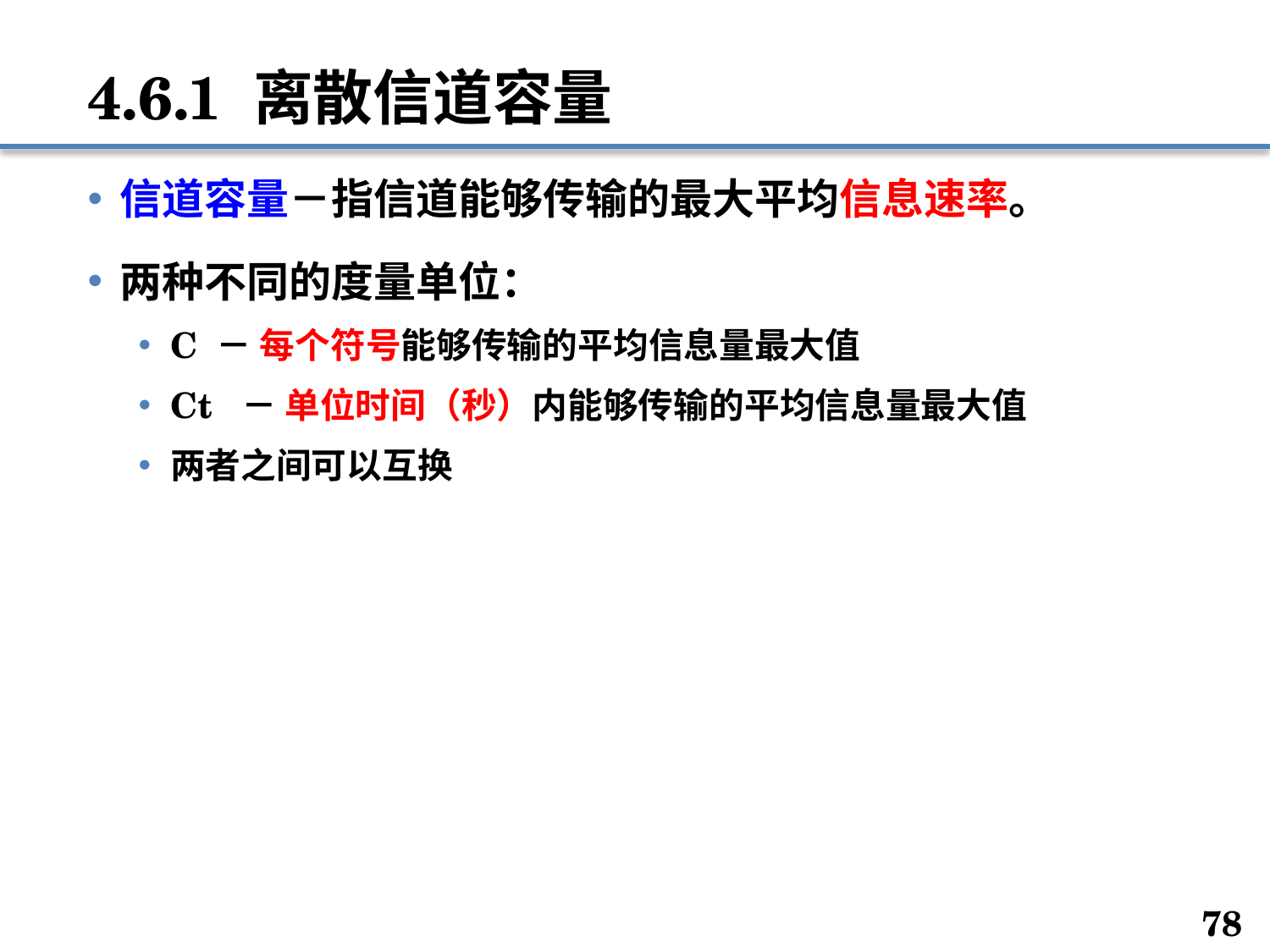

# 4.6.1 离散信道容量
信道容量－指信道能够传输的最大平均信息速率。
两种不同的度量单位：
C － 每个符号能够传输的平均信息量最大值
Ct  － 单位时间（秒）内能够传输的平均信息量最大值
两者之间可以互换

78